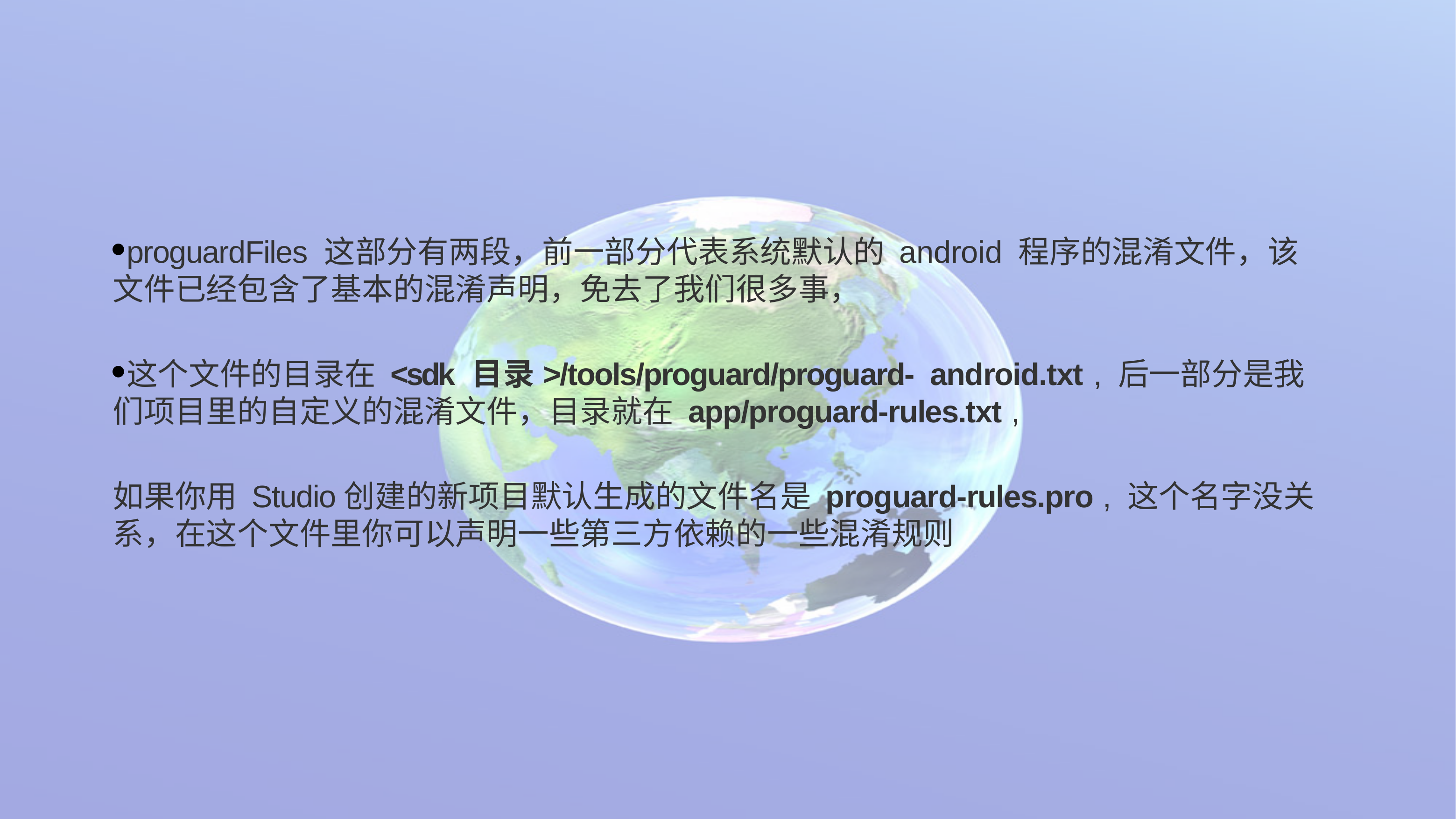

proguardFiles 这部分有两段，前一部分代表系统默认的 android 程序的混淆文件，该文件已经包含了基本的混淆声明，免去了我们很多事，

这个文件的目录在 <sdk 目录>/tools/proguard/proguard-  android.txt , 后一部分是我们项目里的自定义的混淆文件，目录就在 app/proguard-rules.txt ,

如果你用 Studio创建的新项目默认生成的文件名是 proguard-rules.pro , 这个名字没关系，在这个文件里你可以声明一些第三方依赖的一些混淆规则